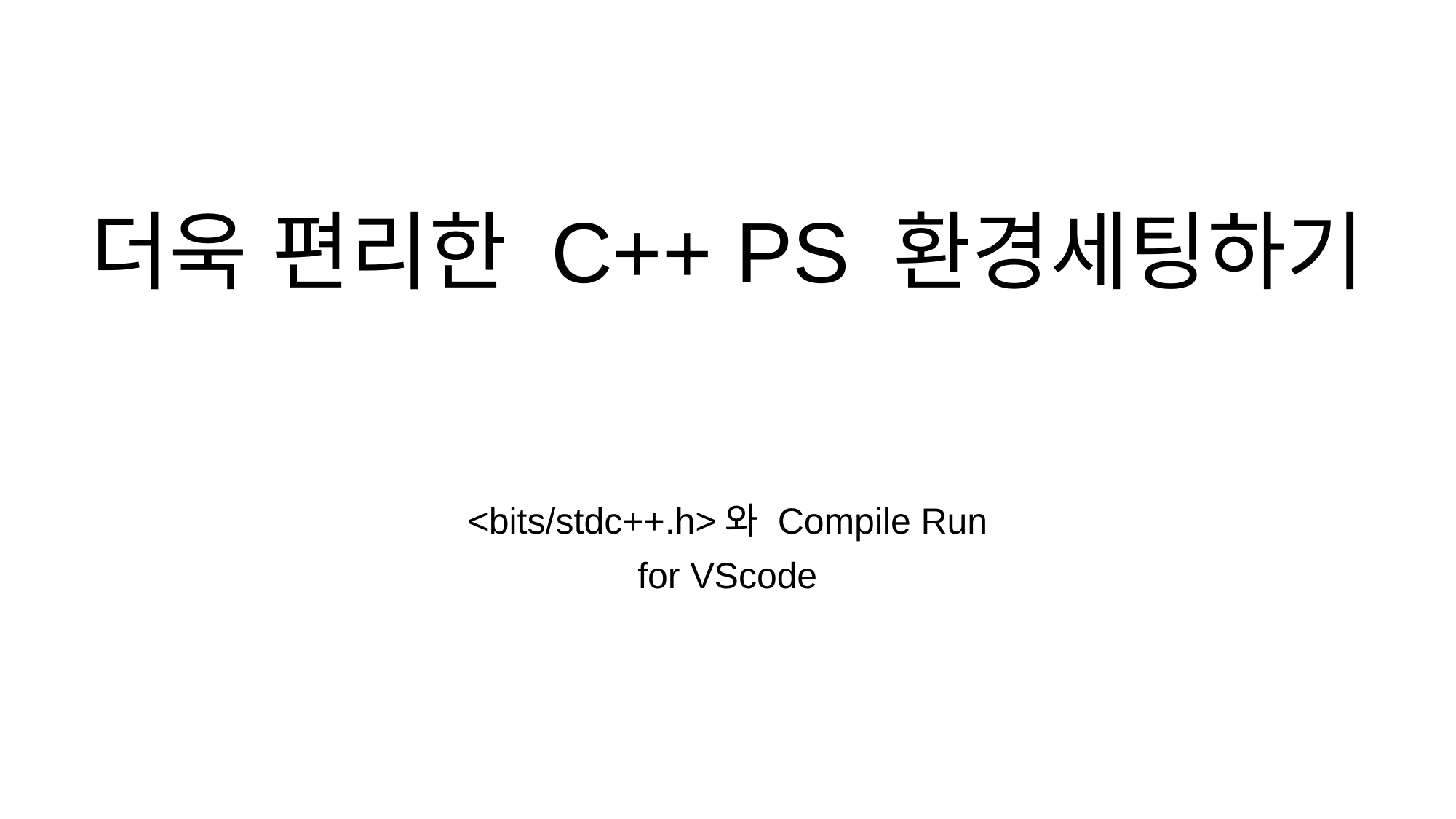

# 더욱 편리한 C++ PS 환경세팅하기
<bits/stdc++.h>와 Compile Run
for VScode